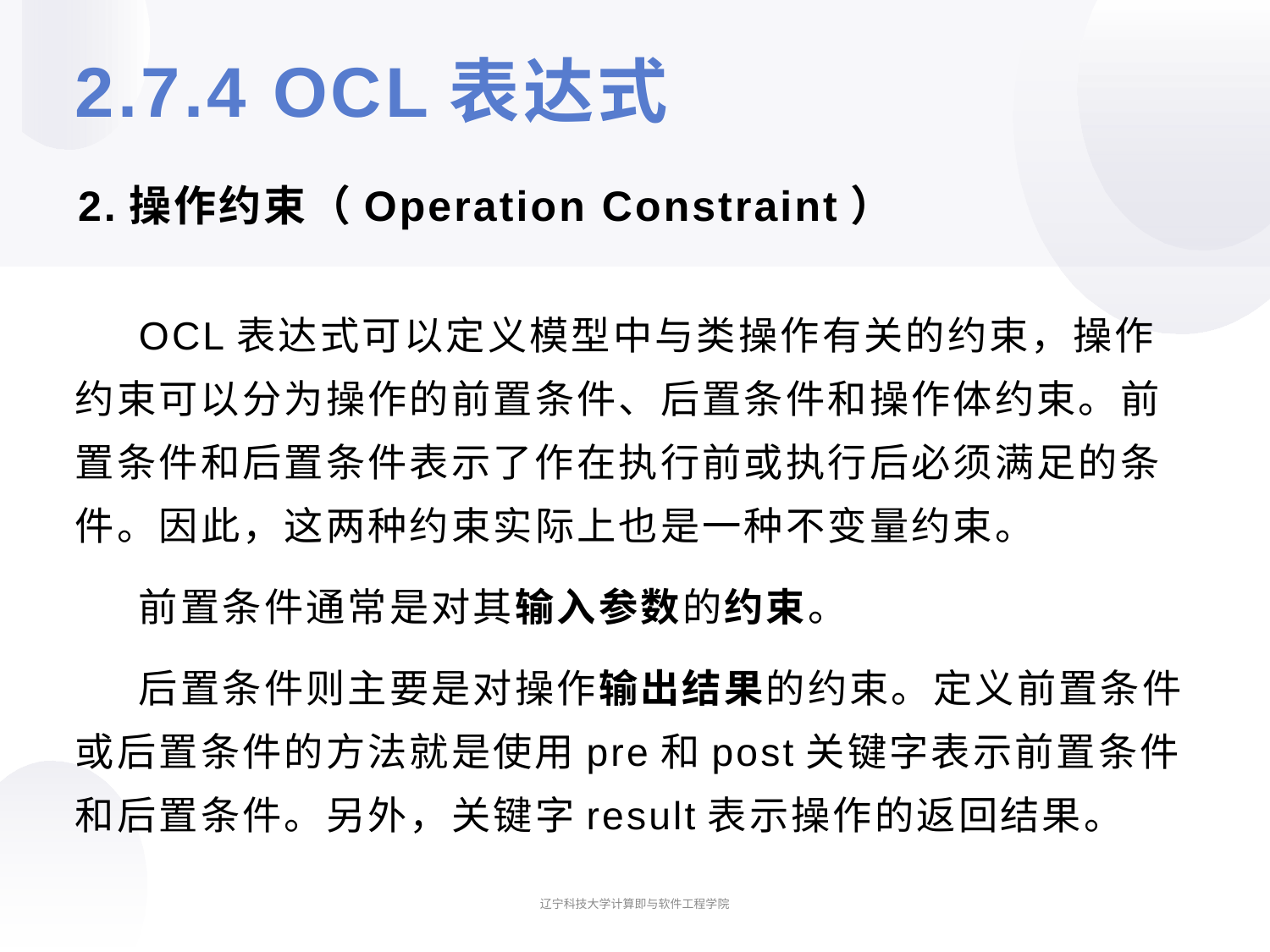

# 2.7.4 OCL表达式
2.操作约束（Operation Constraint）

OCL表达式可以定义模型中与类操作有关的约束，操作约束可以分为操作的前置条件、后置条件和操作体约束。前置条件和后置条件表示了作在执行前或执行后必须满足的条件。因此，这两种约束实际上也是一种不变量约束。
前置条件通常是对其输入参数的约束。
后置条件则主要是对操作输出结果的约束。定义前置条件或后置条件的方法就是使用pre和post关键字表示前置条件和后置条件。另外，关键字result表示操作的返回结果。

辽宁科技大学计算即与软件工程学院
136